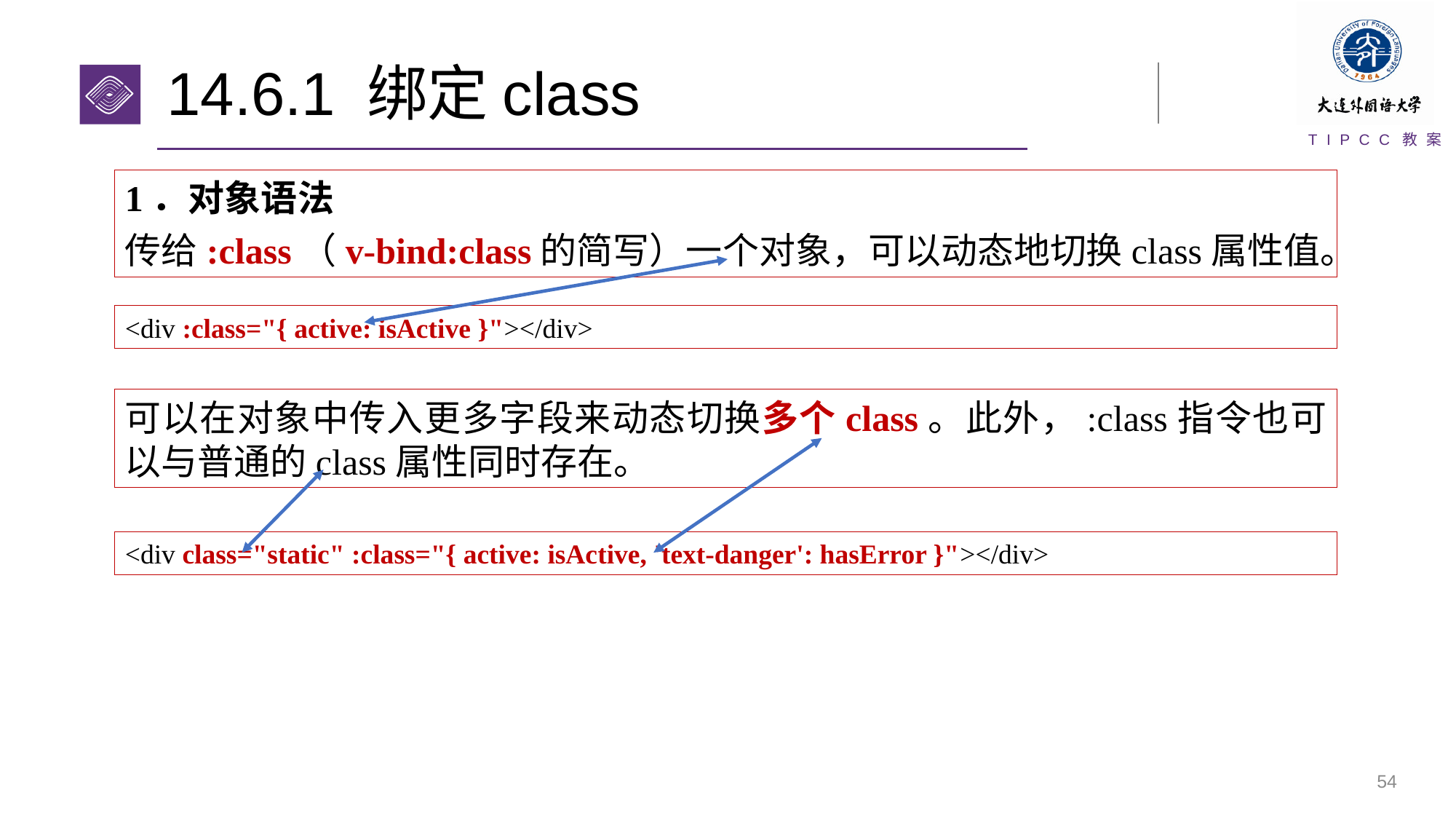

# 14.6.1 绑定class
1．对象语法
传给:class（v-bind:class的简写）一个对象，可以动态地切换class属性值。
<div :class="{ active: isActive }"></div>
可以在对象中传入更多字段来动态切换多个class。此外，:class指令也可以与普通的class属性同时存在。
<div class="static" :class="{ active: isActive, 'text-danger': hasError }"></div>
54